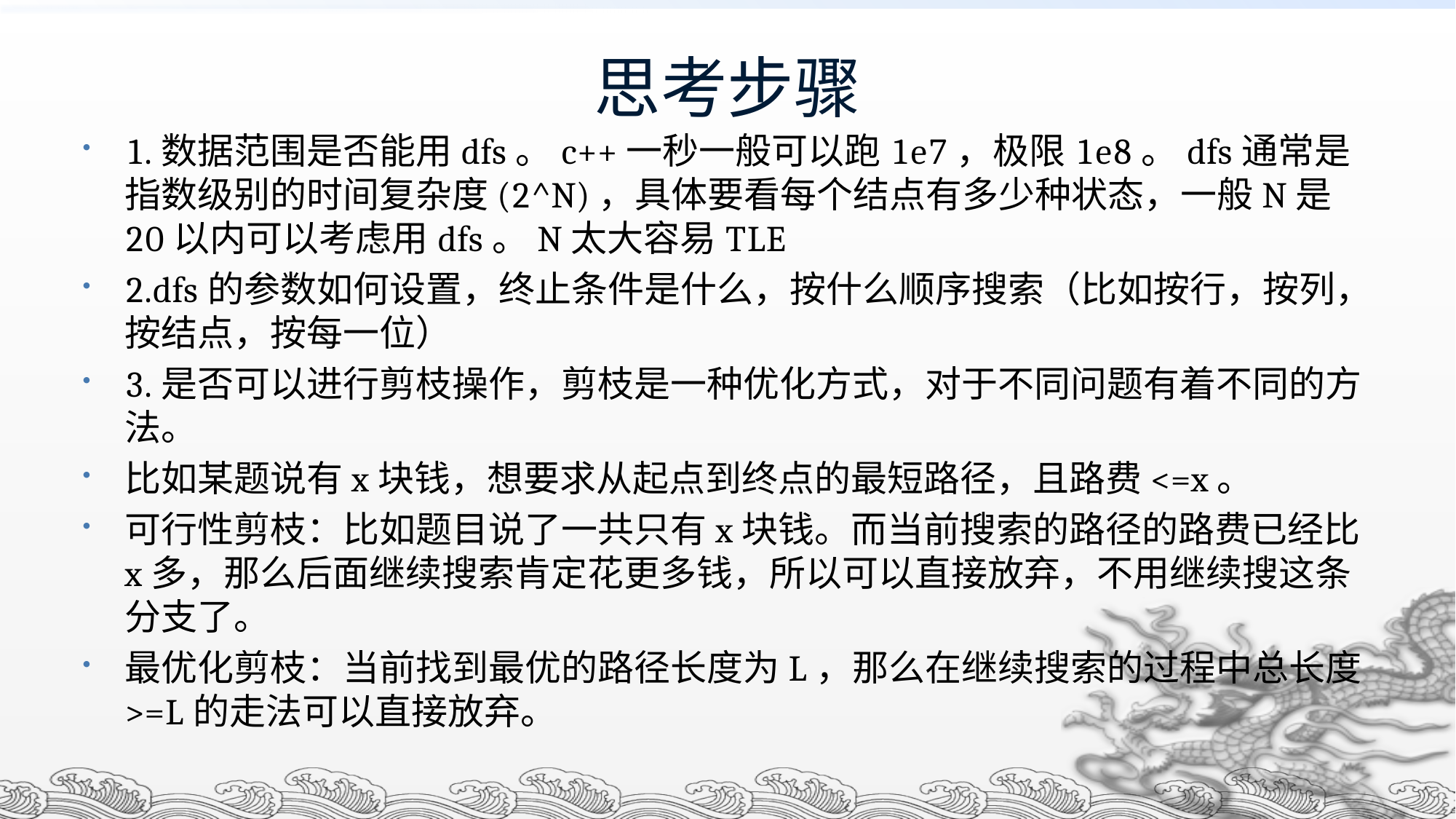

# 思考步骤
1.数据范围是否能用dfs。c++一秒一般可以跑1e7，极限1e8。dfs通常是指数级别的时间复杂度(2^N)，具体要看每个结点有多少种状态，一般N是20以内可以考虑用dfs。N太大容易TLE
2.dfs的参数如何设置，终止条件是什么，按什么顺序搜索（比如按行，按列，按结点，按每一位）
3.是否可以进行剪枝操作，剪枝是一种优化方式，对于不同问题有着不同的方法。
比如某题说有x块钱，想要求从起点到终点的最短路径，且路费<=x。
可行性剪枝：比如题目说了一共只有x块钱。而当前搜索的路径的路费已经比x多，那么后面继续搜索肯定花更多钱，所以可以直接放弃，不用继续搜这条分支了。
最优化剪枝：当前找到最优的路径长度为L，那么在继续搜索的过程中总长度>=L的走法可以直接放弃。